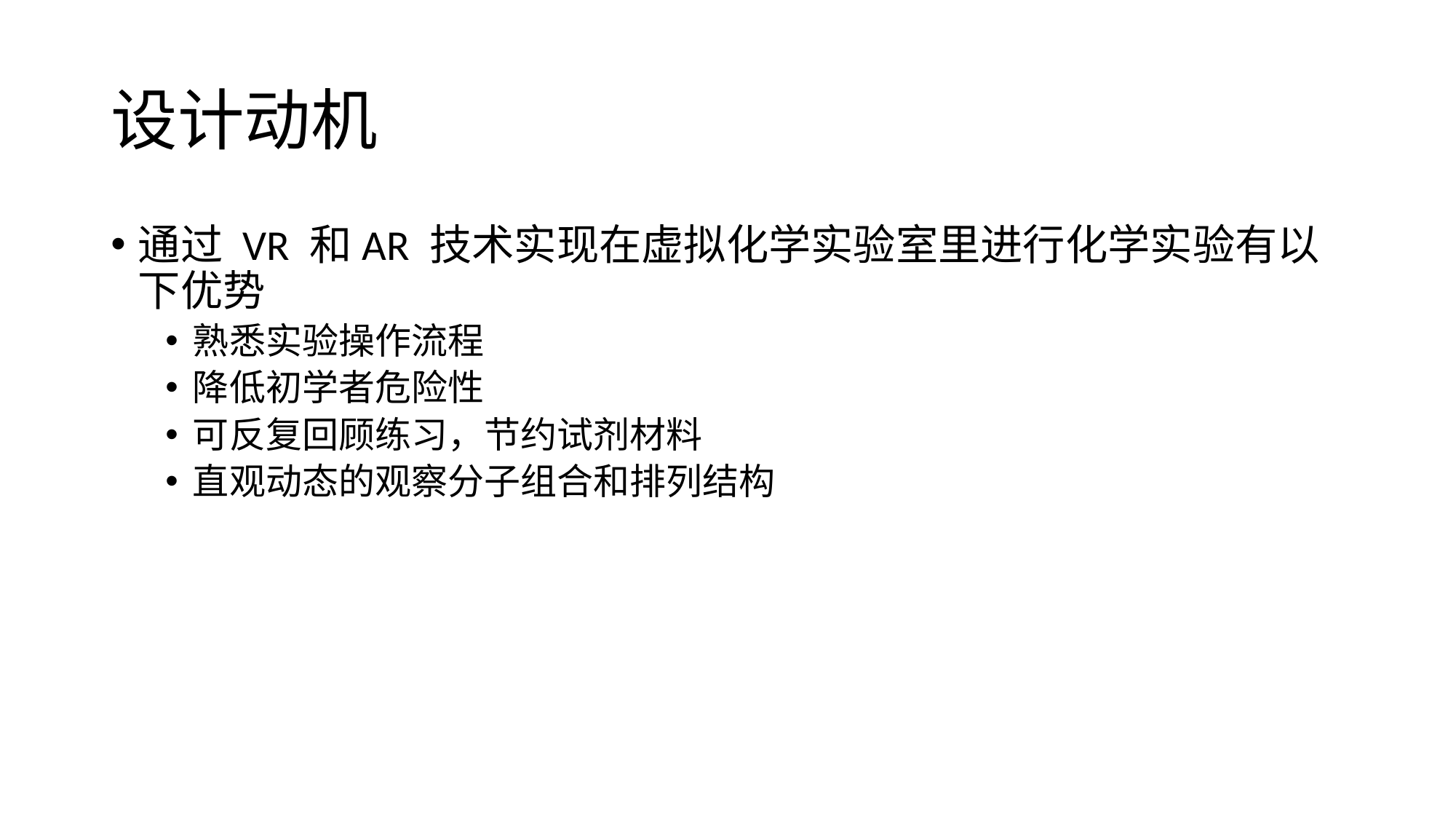

# 设计动机
通过 VR 和AR 技术实现在虚拟化学实验室里进行化学实验有以下优势
熟悉实验操作流程
降低初学者危险性
可反复回顾练习，节约试剂材料
直观动态的观察分子组合和排列结构